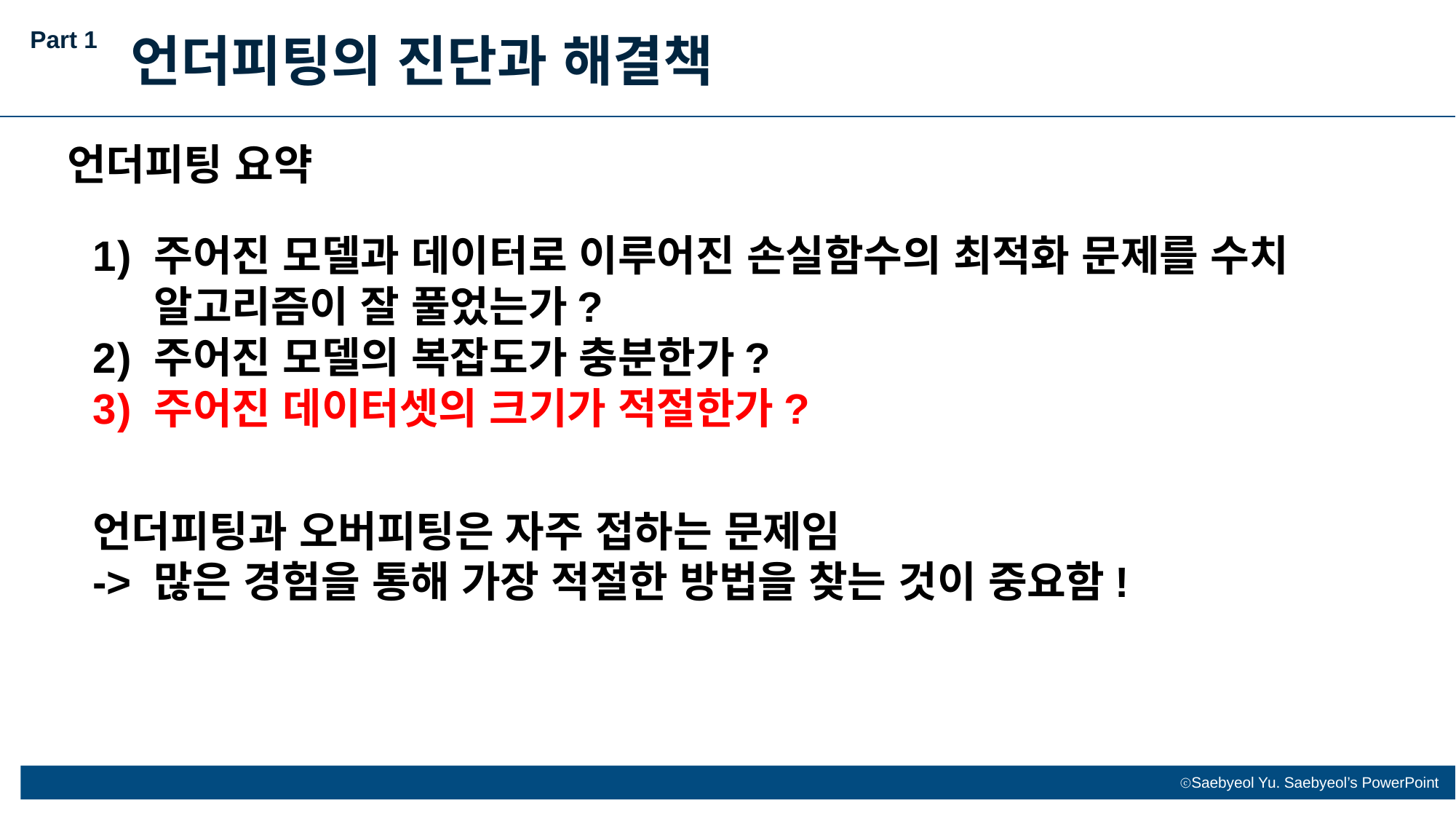

Part 1
언더피팅의 진단과 해결책
언더피팅 요약
주어진 모델과 데이터로 이루어진 손실함수의 최적화 문제를 수치 알고리즘이 잘 풀었는가?
주어진 모델의 복잡도가 충분한가?
주어진 데이터셋의 크기가 적절한가?
언더피팅과 오버피팅은 자주 접하는 문제임
-> 많은 경험을 통해 가장 적절한 방법을 찾는 것이 중요함!